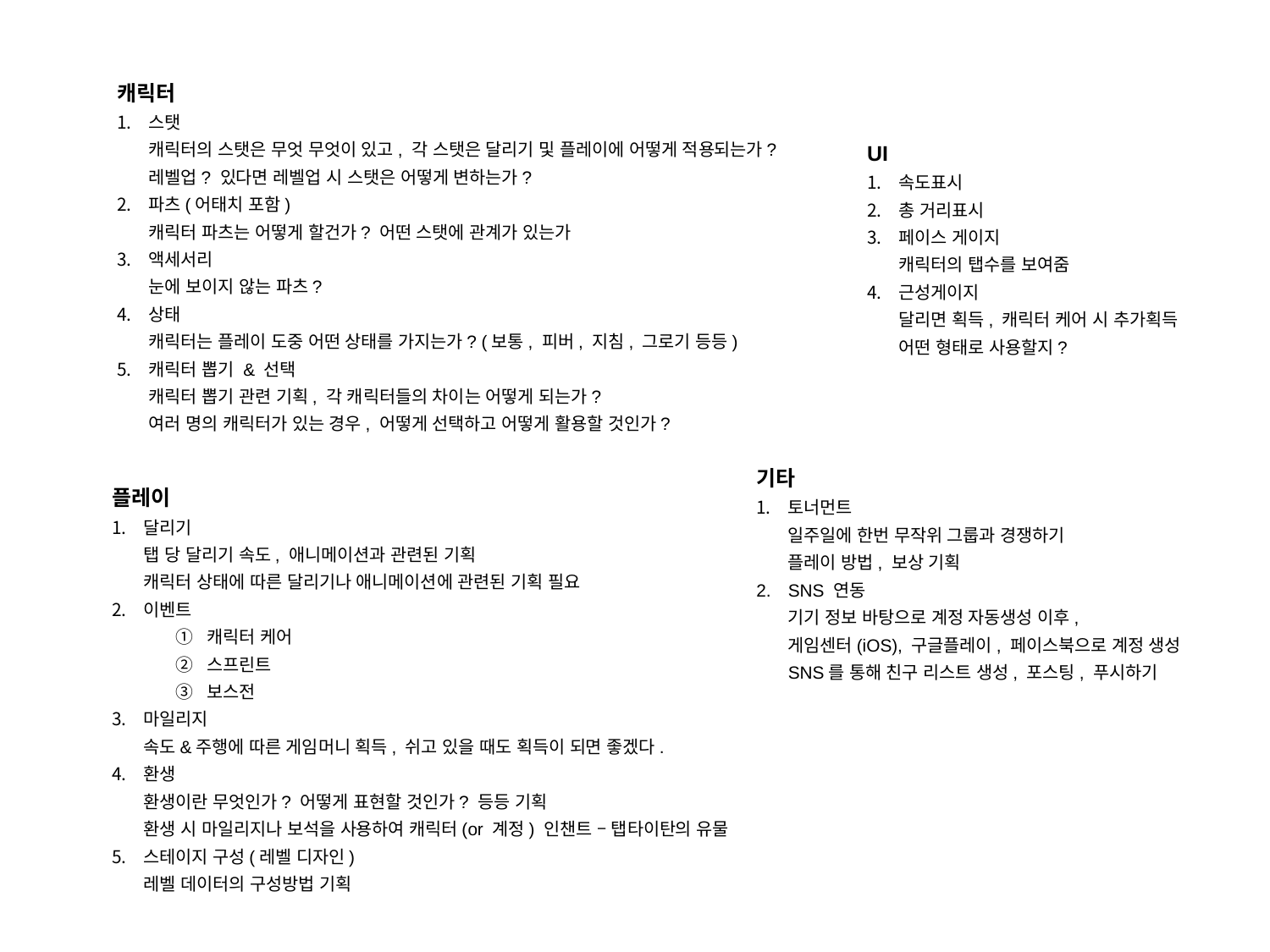

캐릭터
스탯
캐릭터의 스탯은 무엇 무엇이 있고, 각 스탯은 달리기 및 플레이에 어떻게 적용되는가?
레벨업? 있다면 레벨업 시 스탯은 어떻게 변하는가?
파츠(어태치 포함)
캐릭터 파츠는 어떻게 할건가? 어떤 스탯에 관계가 있는가
액세서리
눈에 보이지 않는 파츠?
상태
캐릭터는 플레이 도중 어떤 상태를 가지는가? (보통, 피버, 지침, 그로기 등등)
캐릭터 뽑기 & 선택
캐릭터 뽑기 관련 기획, 각 캐릭터들의 차이는 어떻게 되는가?
여러 명의 캐릭터가 있는 경우, 어떻게 선택하고 어떻게 활용할 것인가?
UI
속도표시
총 거리표시
페이스 게이지
캐릭터의 탭수를 보여줌
근성게이지
달리면 획득, 캐릭터 케어 시 추가획득
어떤 형태로 사용할지?
기타
토너먼트
일주일에 한번 무작위 그룹과 경쟁하기
플레이 방법, 보상 기획
SNS 연동
기기 정보 바탕으로 계정 자동생성 이후,
게임센터(iOS), 구글플레이, 페이스북으로 계정 생성
SNS를 통해 친구 리스트 생성, 포스팅, 푸시하기
플레이
달리기
탭 당 달리기 속도, 애니메이션과 관련된 기획
캐릭터 상태에 따른 달리기나 애니메이션에 관련된 기획 필요
이벤트
캐릭터 케어
스프린트
보스전
마일리지
속도&주행에 따른 게임머니 획득, 쉬고 있을 때도 획득이 되면 좋겠다.
환생
환생이란 무엇인가? 어떻게 표현할 것인가? 등등 기획
환생 시 마일리지나 보석을 사용하여 캐릭터(or 계정) 인챈트 – 탭타이탄의 유물
스테이지 구성(레벨 디자인)
레벨 데이터의 구성방법 기획